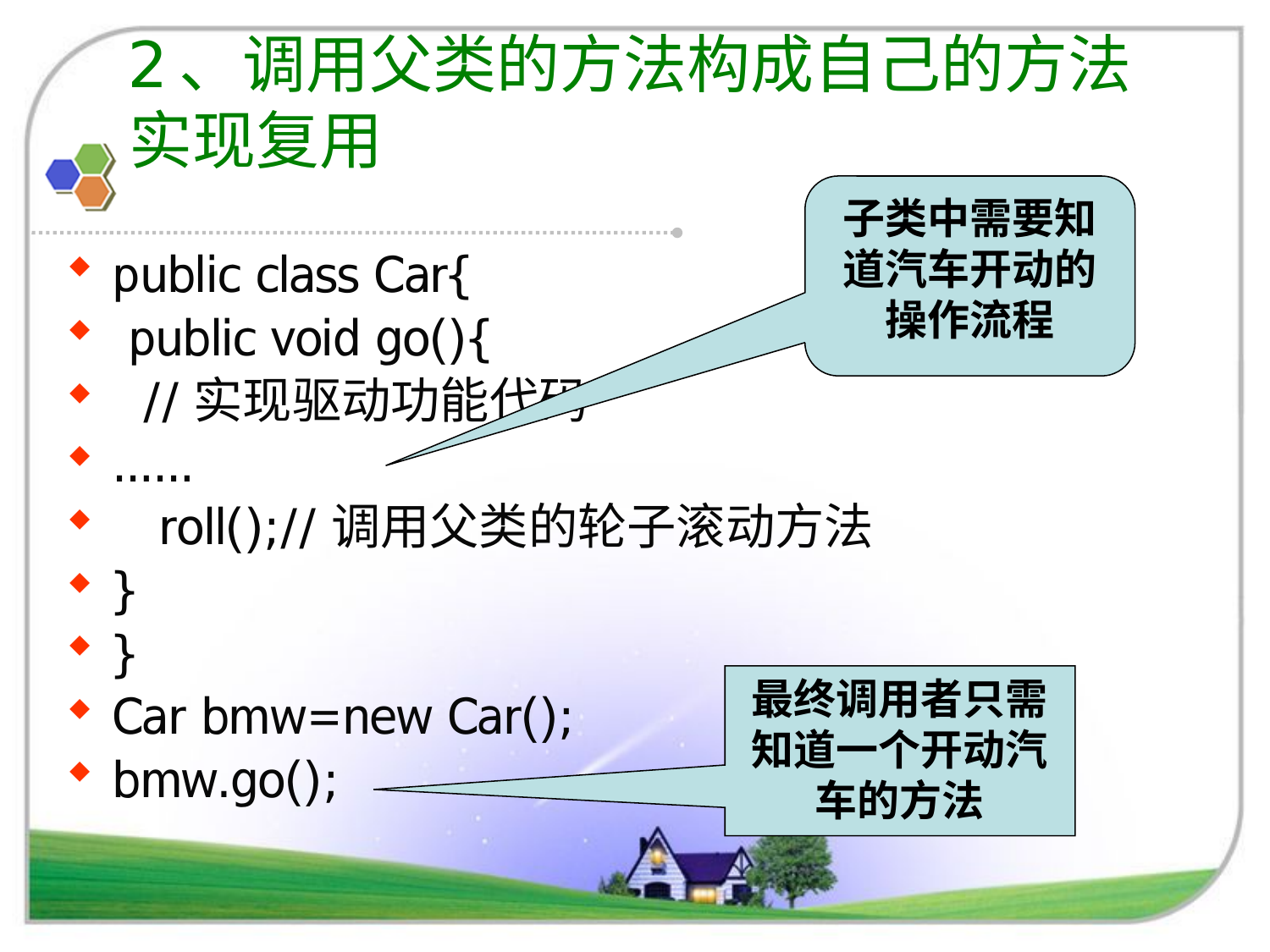

# 2、调用父类的方法构成自己的方法实现复用
子类中需要知道汽车开动的操作流程
public class Car{
 public void go(){
  //实现驱动功能代码
……
   roll();//调用父类的轮子滚动方法
}
}
Car bmw=new Car();
bmw.go();
最终调用者只需知道一个开动汽车的方法